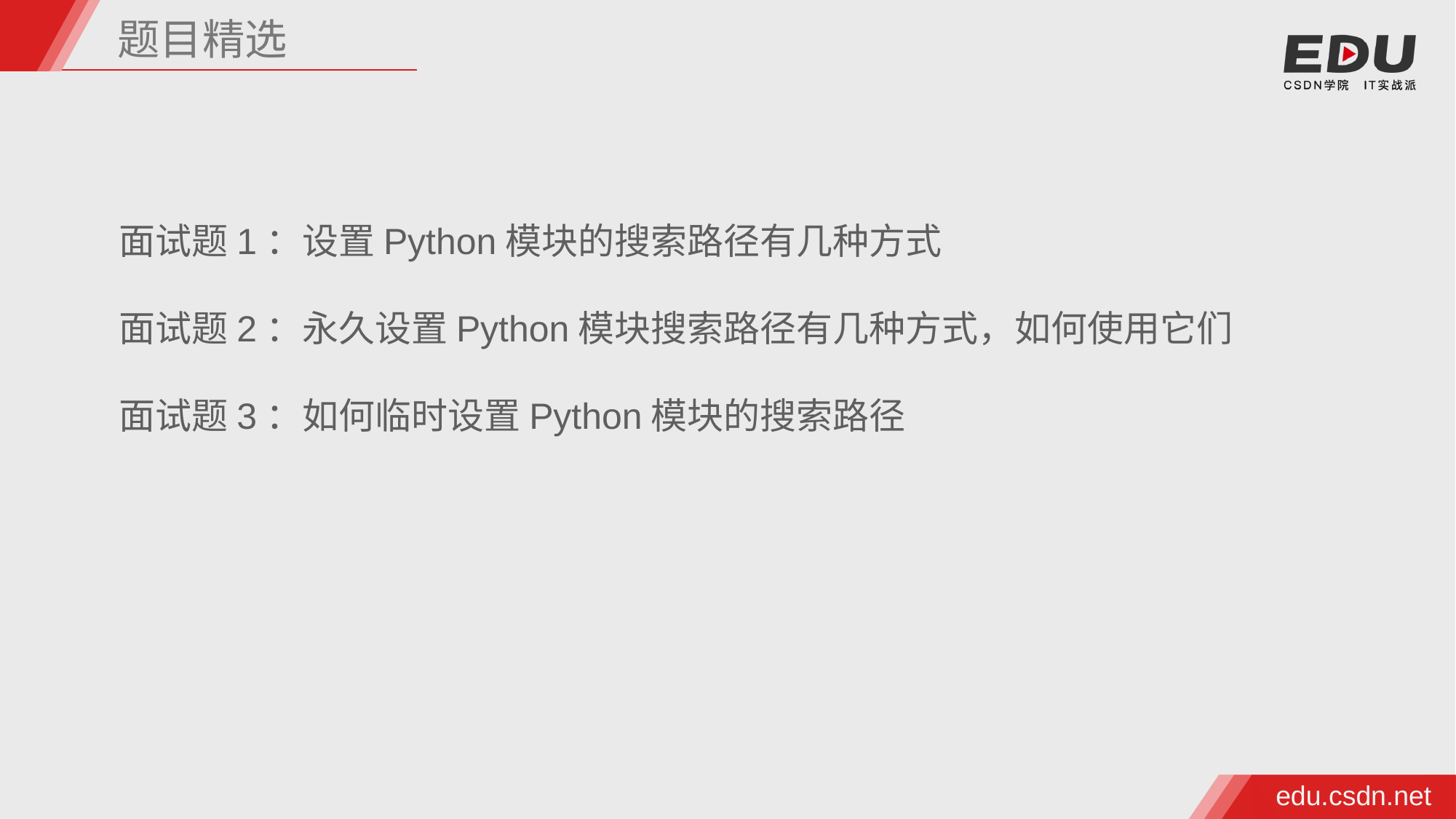

题目精选
面试题1：设置Python模块的搜索路径有几种方式
面试题2：永久设置Python模块搜索路径有几种方式，如何使用它们
面试题3：如何临时设置Python模块的搜索路径
edu.csdn.net